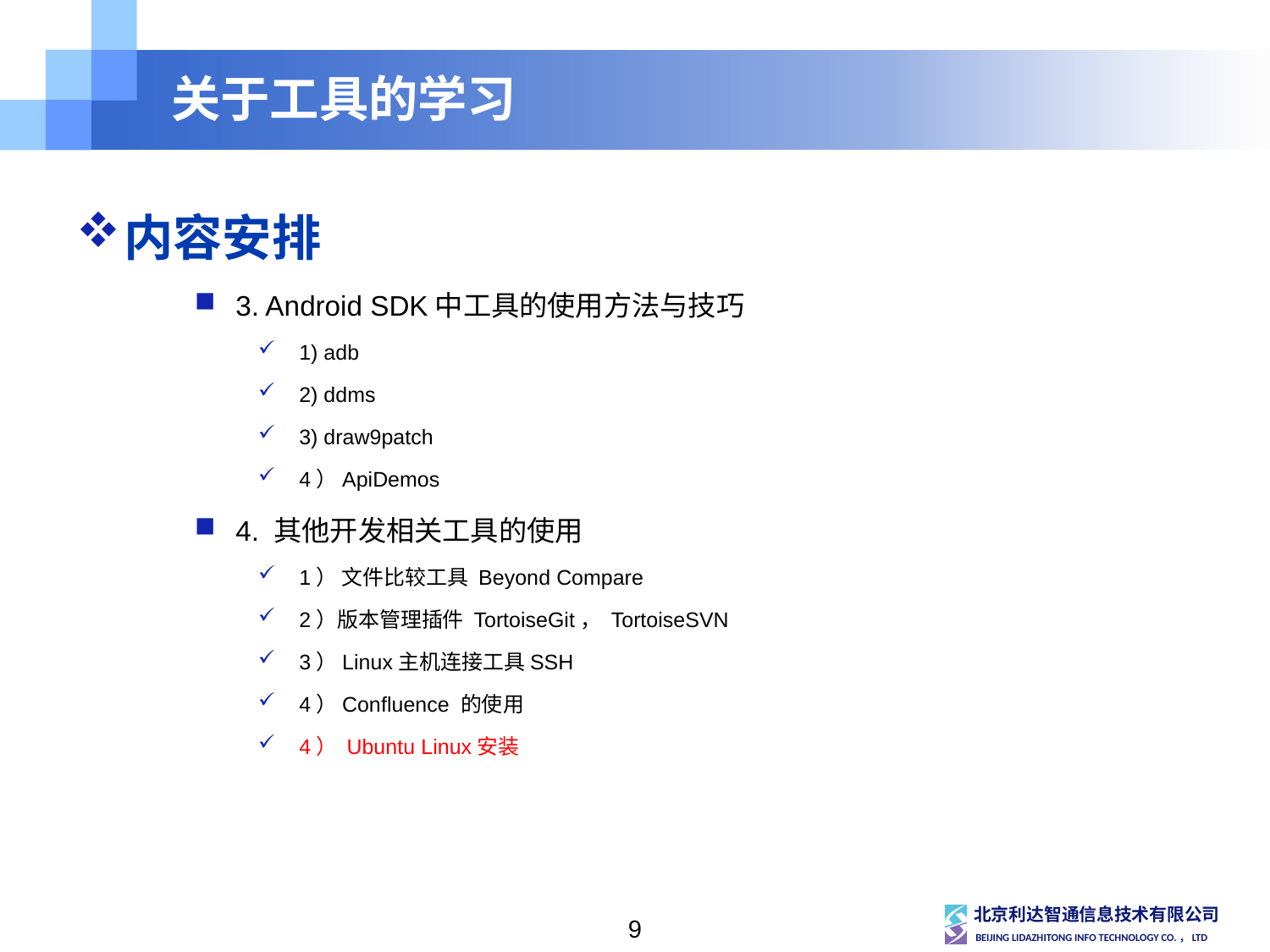

# 关于工具的学习
内容安排
3. Android SDK中工具的使用方法与技巧
1) adb
2) ddms
3) draw9patch
4）ApiDemos
4. 其他开发相关工具的使用
1） 文件比较工具 Beyond Compare
2）版本管理插件 TortoiseGit， TortoiseSVN
3）Linux主机连接工具SSH
4）Confluence 的使用
4） Ubuntu Linux安装

9